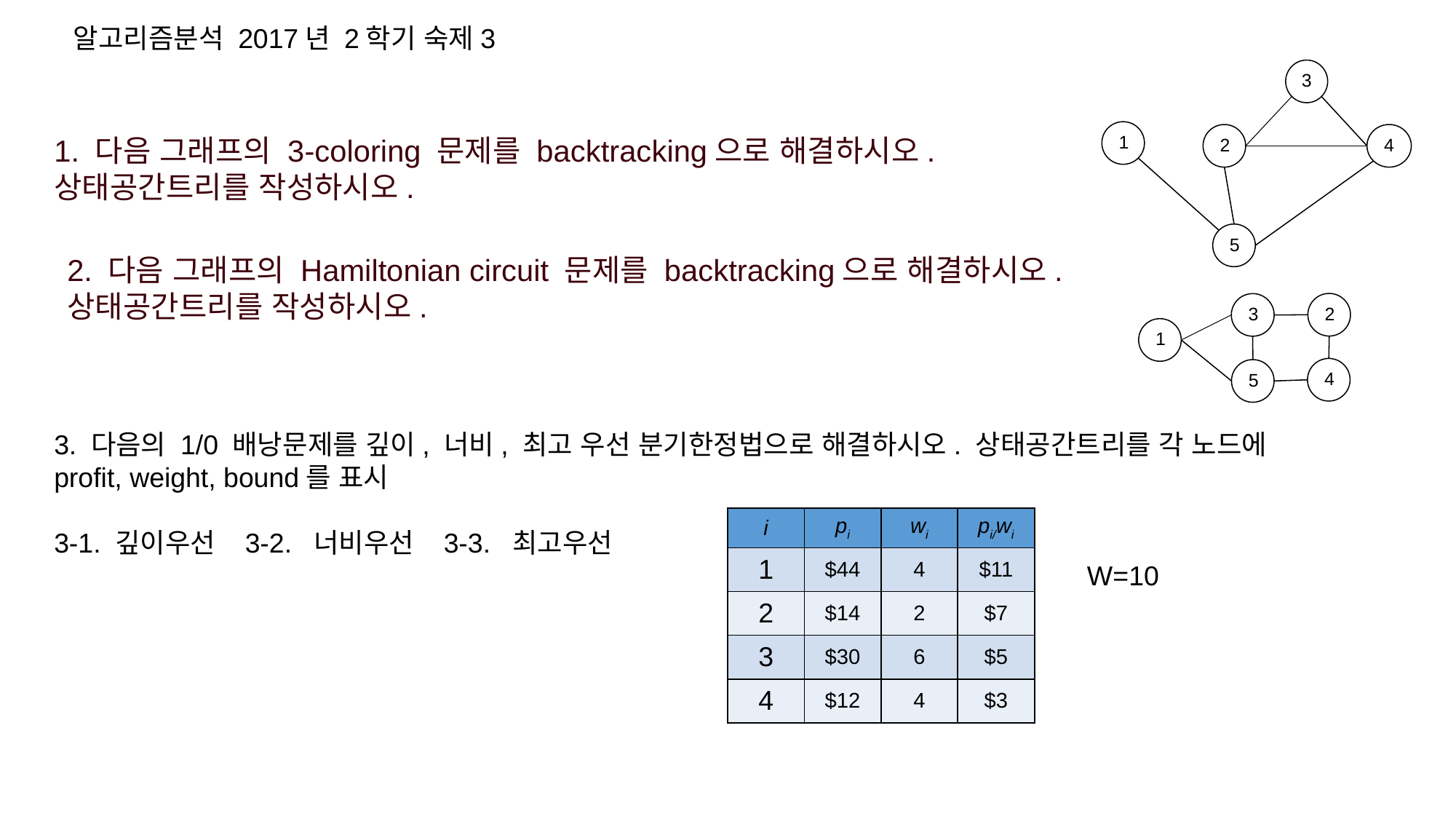

알고리즘분석 2017년 2학기 숙제3
3
1
2
4
1. 다음 그래프의 3-coloring 문제를 backtracking으로 해결하시오.
상태공간트리를 작성하시오.
5
2. 다음 그래프의 Hamiltonian circuit 문제를 backtracking으로 해결하시오.
상태공간트리를 작성하시오.
2
3
1
4
5
3. 다음의 1/0 배낭문제를 깊이, 너비, 최고 우선 분기한정법으로 해결하시오. 상태공간트리를 각 노드에 profit, weight, bound를 표시

3-1. 깊이우선   3-2.  너비우선   3-3.  최고우선
| i | pi | wi | pi/wi |
| --- | --- | --- | --- |
| 1 | $44 | 4 | $11 |
| 2 | $14 | 2 | $7 |
| 3 | $30 | 6 | $5 |
| 4 | $12 | 4 | $3 |
W=10